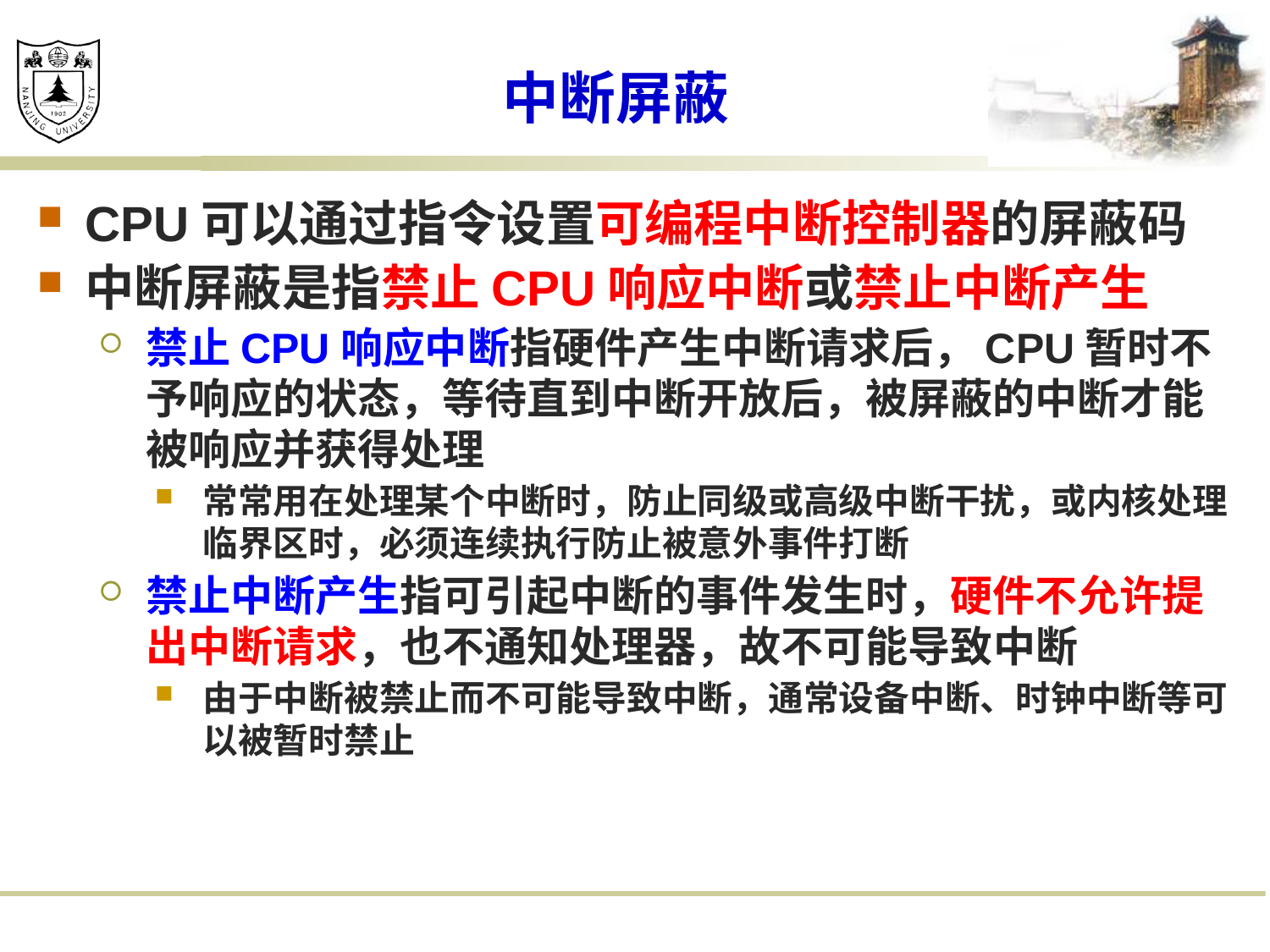

中断屏蔽

CPU可以通过指令设置可编程中断控制器的屏蔽码
中断屏蔽是指禁止CPU响应中断或禁止中断产生
禁止CPU响应中断指硬件产生中断请求后，CPU暂时不予响应的状态，等待直到中断开放后，被屏蔽的中断才能被响应并获得处理
常常用在处理某个中断时，防止同级或高级中断干扰，或内核处理临界区时，必须连续执行防止被意外事件打断
禁止中断产生指可引起中断的事件发生时，硬件不允许提出中断请求，也不通知处理器，故不可能导致中断
由于中断被禁止而不可能导致中断，通常设备中断、时钟中断等可以被暂时禁止
31